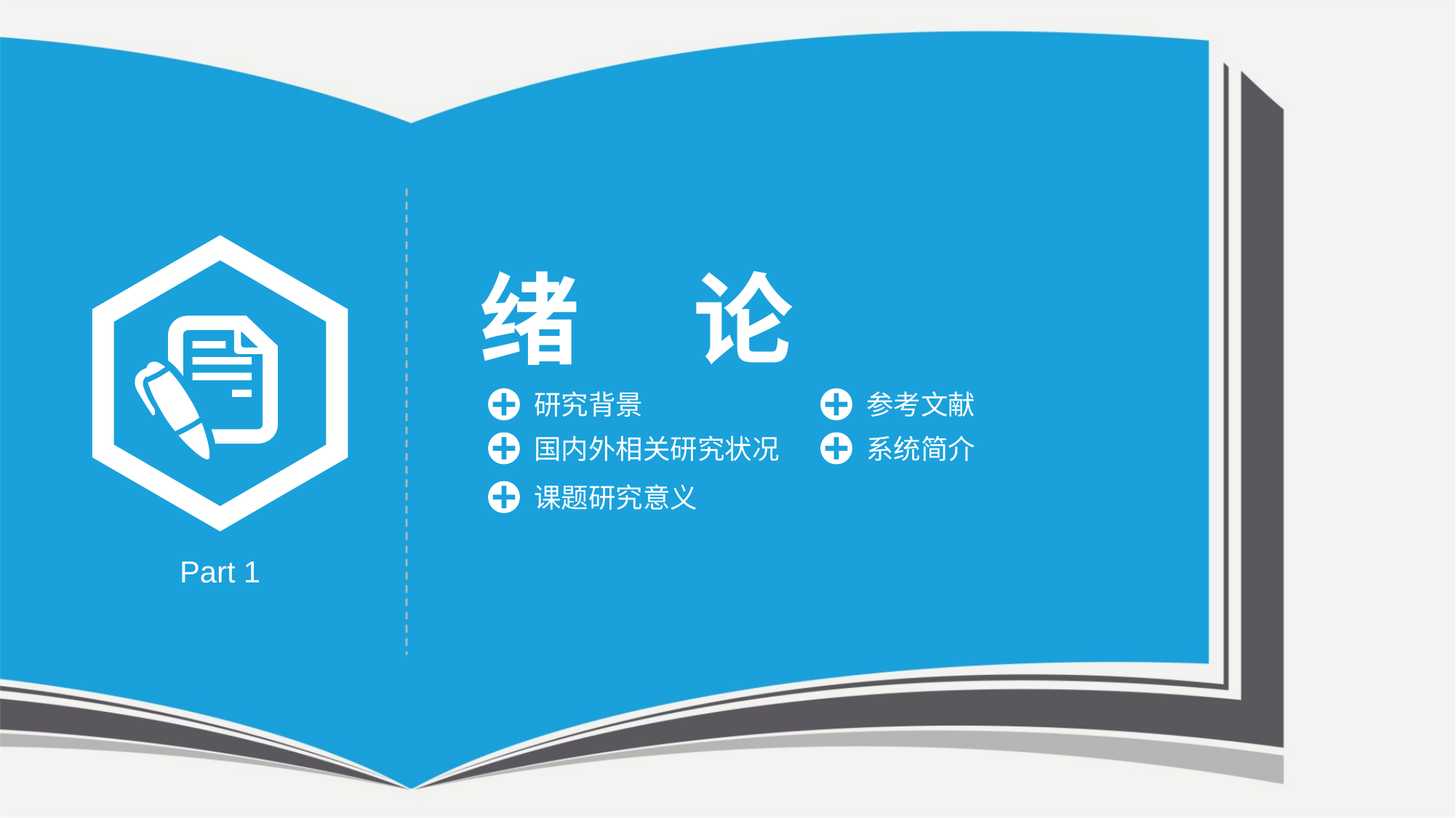

绪     论

研究背景
参考文献

国内外相关研究状况
系统简介

课题研究意义

Part 1